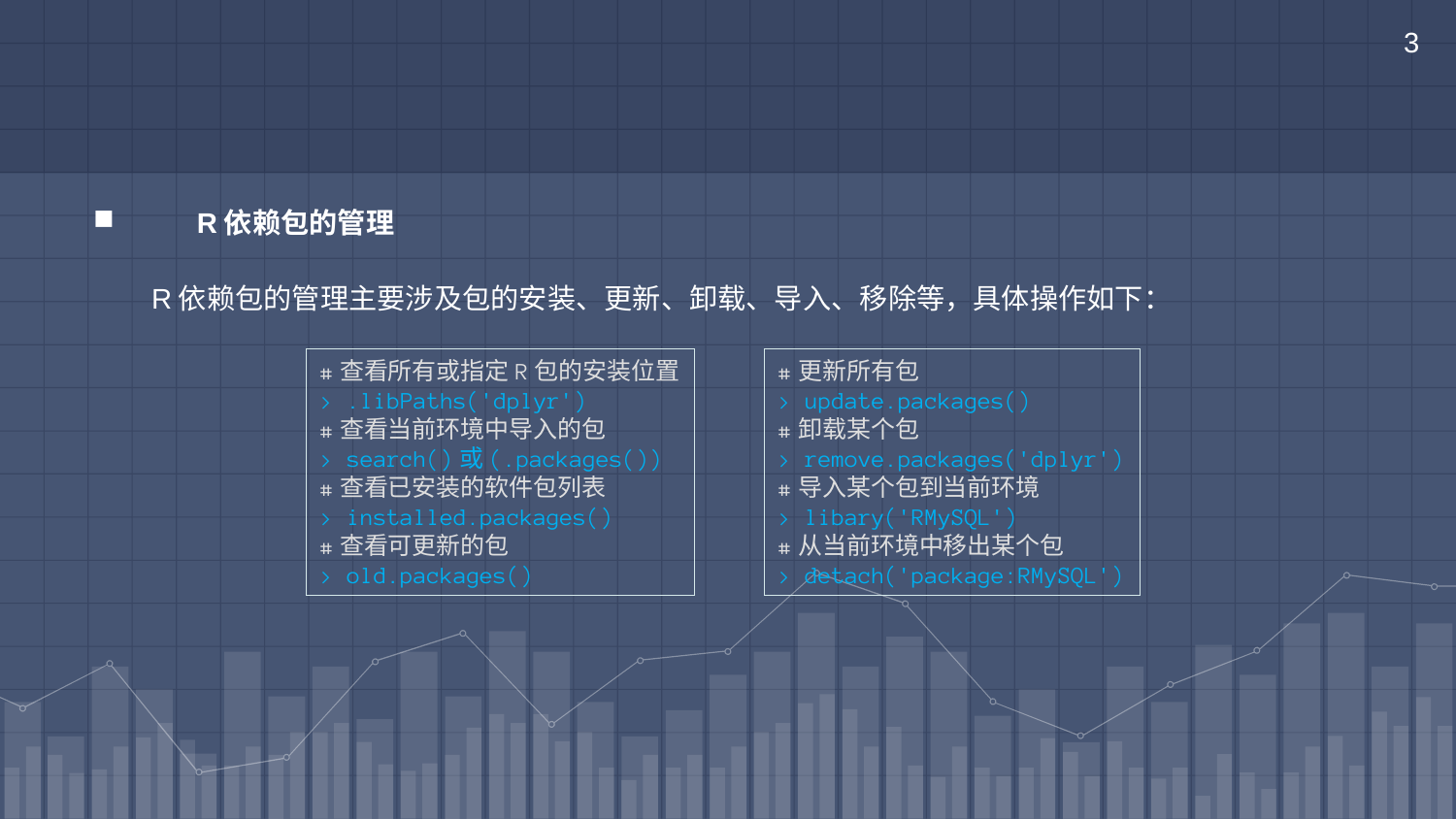

3
	R依赖包的管理
	R依赖包的管理主要涉及包的安装、更新、卸载、导入、移除等，具体操作如下：
#查看所有或指定R包的安装位置
> .libPaths('dplyr')
#查看当前环境中导入的包
> search()或(.packages())
#查看已安装的软件包列表
> installed.packages()
#查看可更新的包
> old.packages()
#更新所有包
> update.packages()
#卸载某个包
> remove.packages('dplyr')
#导入某个包到当前环境
> libary('RMySQL')
#从当前环境中移出某个包
> detach('package:RMySQL')